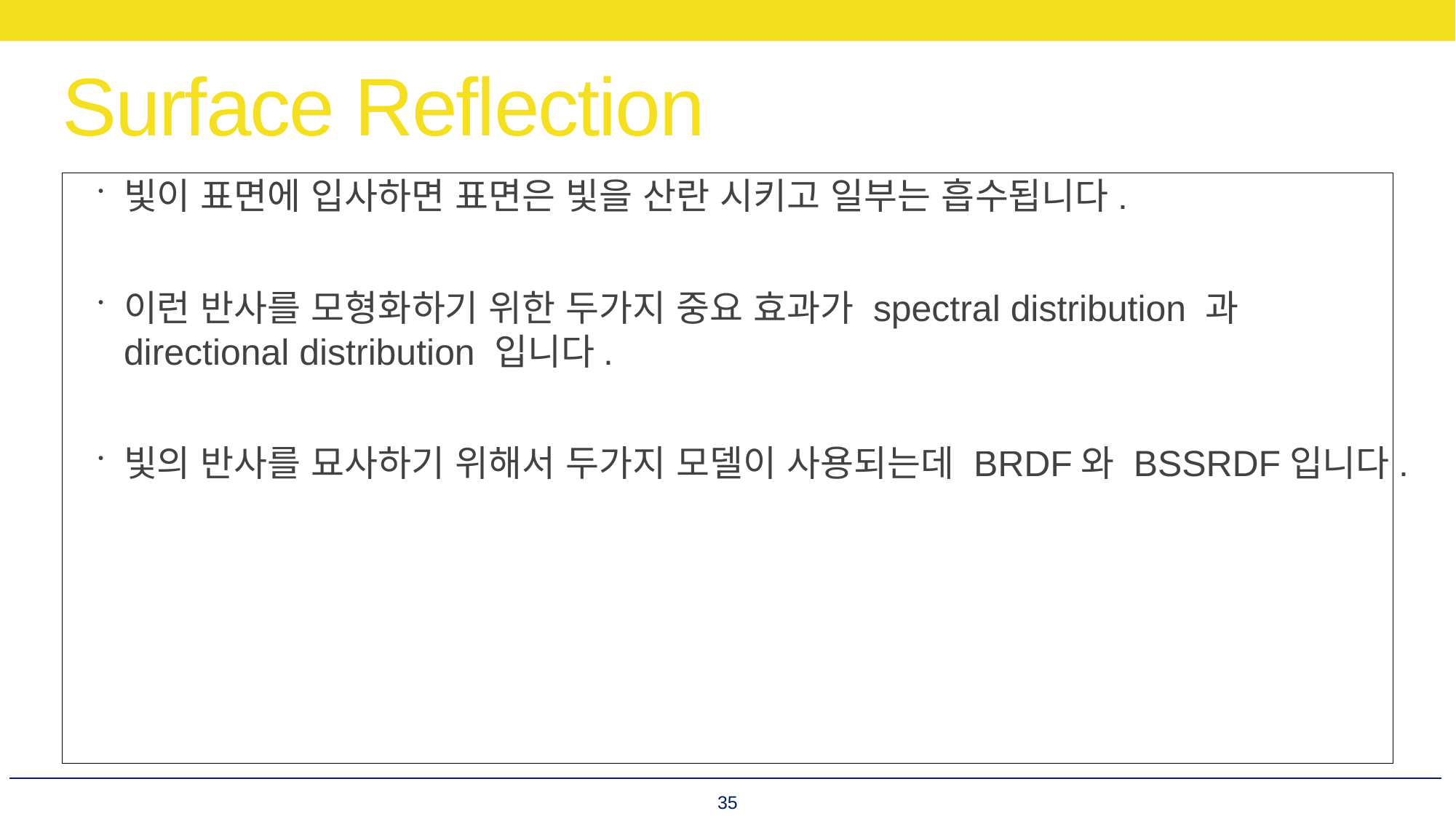

# Surface Reflection
빛이 표면에 입사하면 표면은 빛을 산란 시키고 일부는 흡수됩니다.

이런 반사를 모형화하기 위한 두가지 중요 효과가 spectral distribution 과
directional distribution 입니다.

빛의 반사를 묘사하기 위해서 두가지 모델이 사용되는데 BRDF와 BSSRDF입니다.

35